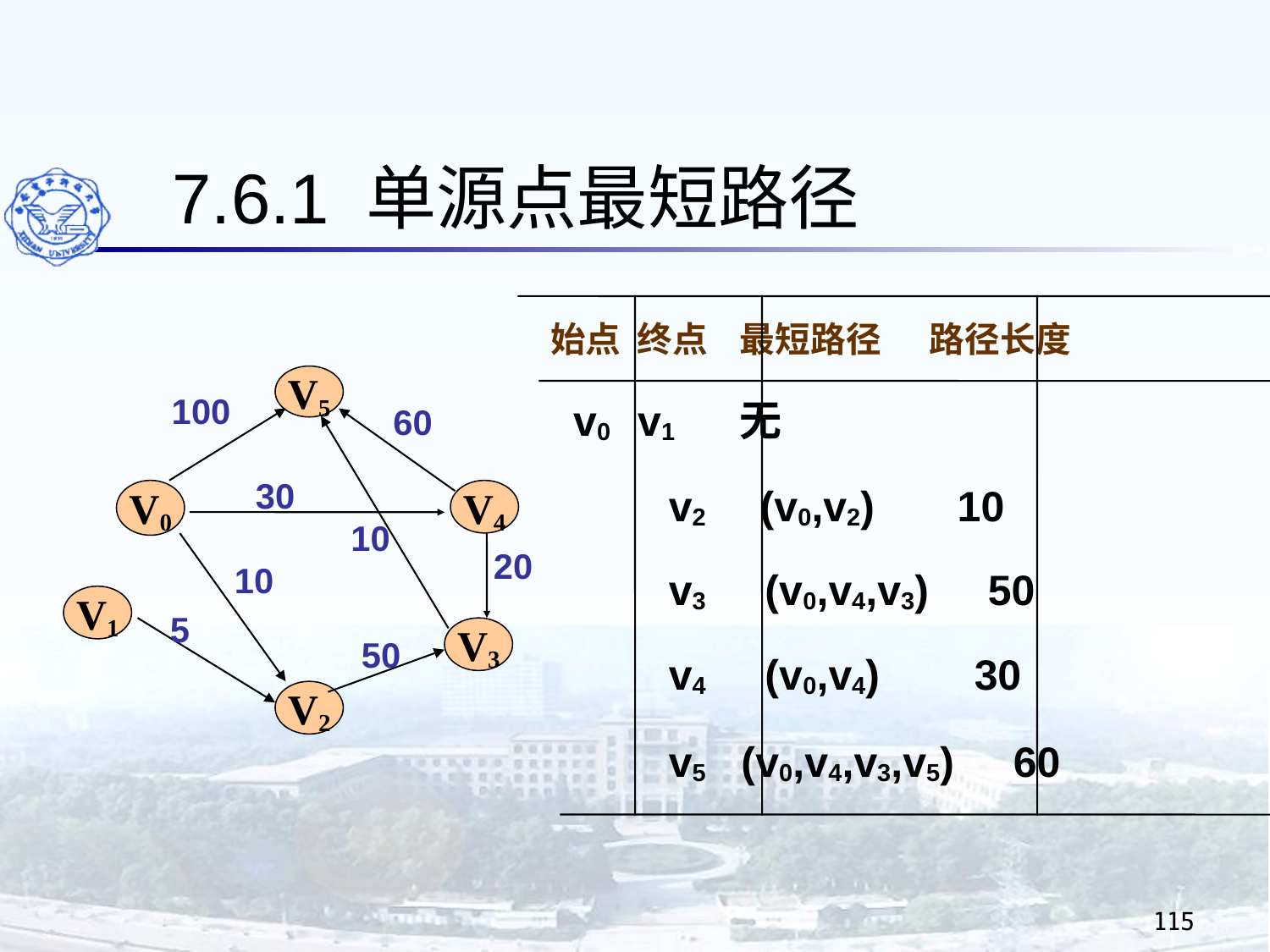

7.6.1 单源点最短路径

始点  终点    最短路径      路径长度
V5
100
60

30
V0
V4

10

20
10
V1
5

V3
50

V2

v0    v1        无
v2        (v0,v2)       10
v3     (v0,v4,v3)     50
v4     (v0,v4)        30
v5   (v0,v4,v3,v5)     60

115